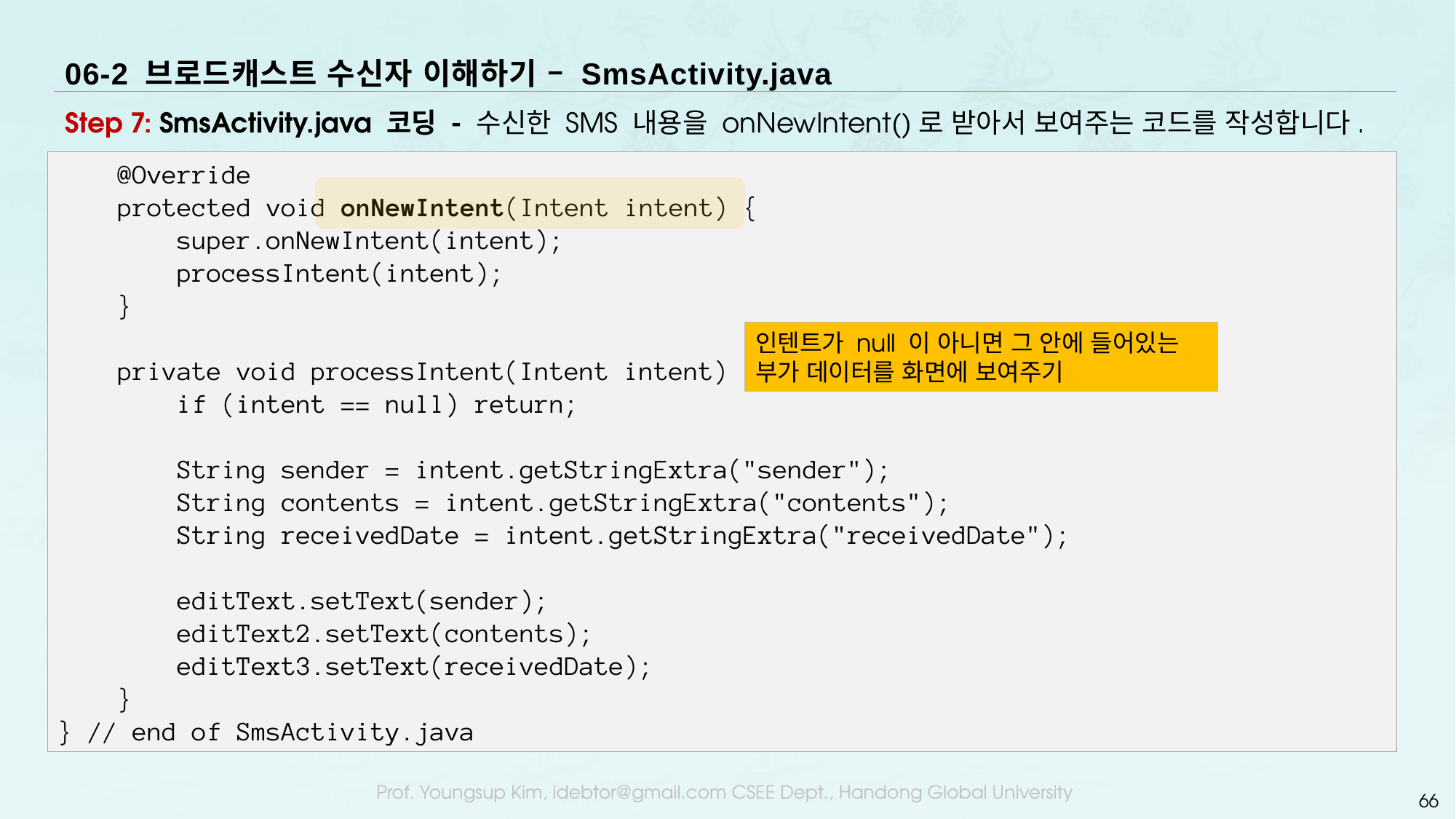

# 06-2 브로드캐스트 수신자 이해하기 – SmsActivity.java
Step 7: SmsActivity.java 코딩 - 수신한 SMS 내용을 onNewIntent()로 받아서 보여주는 코드를 작성합니다.
.

    @Override
    protected void onNewIntent(Intent intent) {
        super.onNewIntent(intent);
        processIntent(intent);
    }

    private void processIntent(Intent intent) {
        if (intent == null) return;

        String sender = intent.getStringExtra("sender");
        String contents = intent.getStringExtra("contents");
        String receivedDate = intent.getStringExtra("receivedDate");

        editText.setText(sender);
        editText2.setText(contents);
        editText3.setText(receivedDate);
    }
} // end of SmsActivity.java

인텐트가 null 이 아니면 그 안에 들어있는 부가 데이터를 화면에 보여주기
66